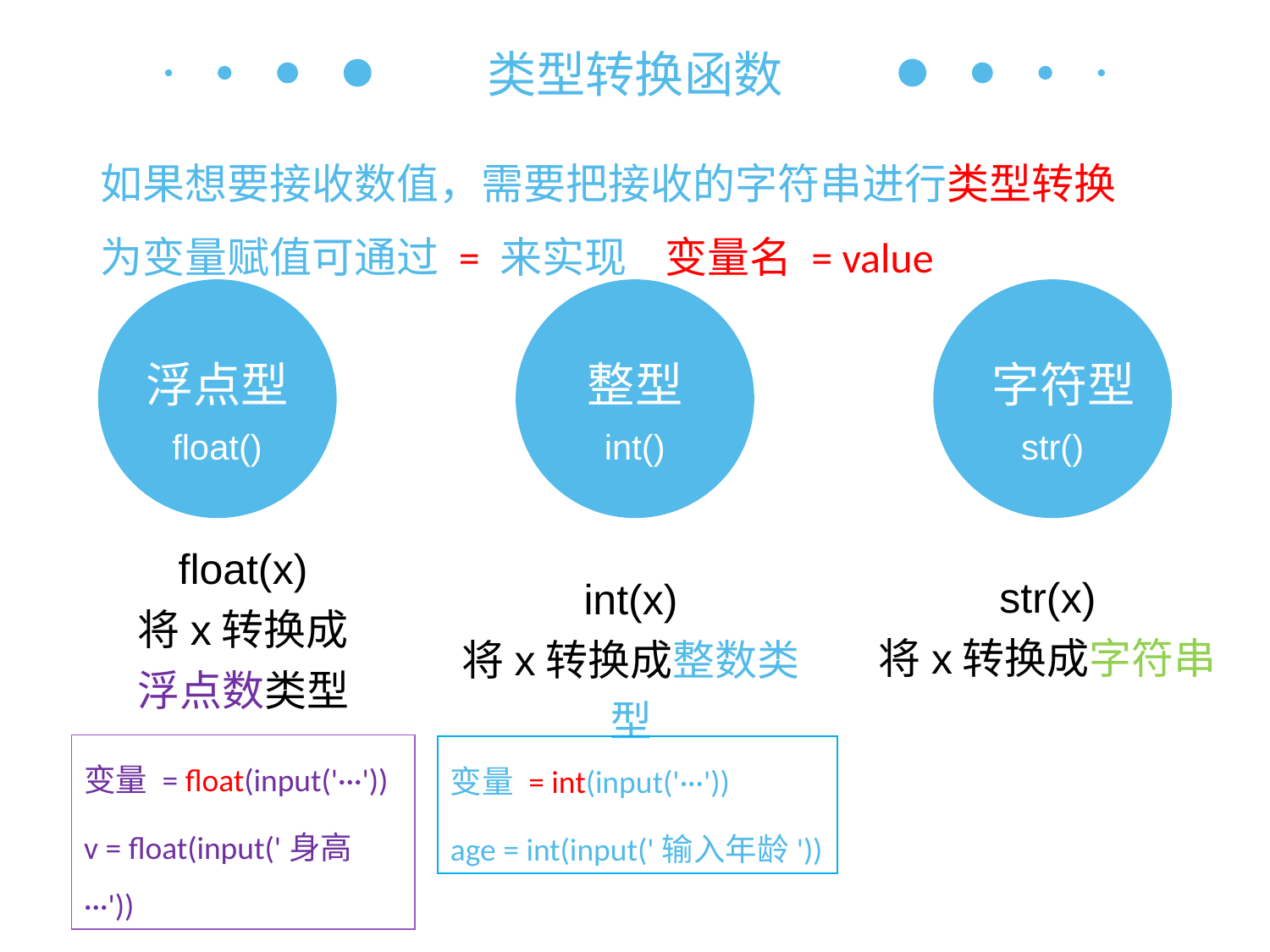

类型转换函数
如果想要接收数值，需要把接收的字符串进行类型转换
为变量赋值可通过 = 来实现    变量名 = value

浮点型
float()

整型
int()

 字符型
str()
float(x)
将x转换成
浮点数类型
str(x)
将x转换成字符串
int(x)
将x转换成整数类型
变量 = float(input('···'))
v = float(input('身高···'))
变量 = int(input('···'))
age = int(input('输入年龄'))